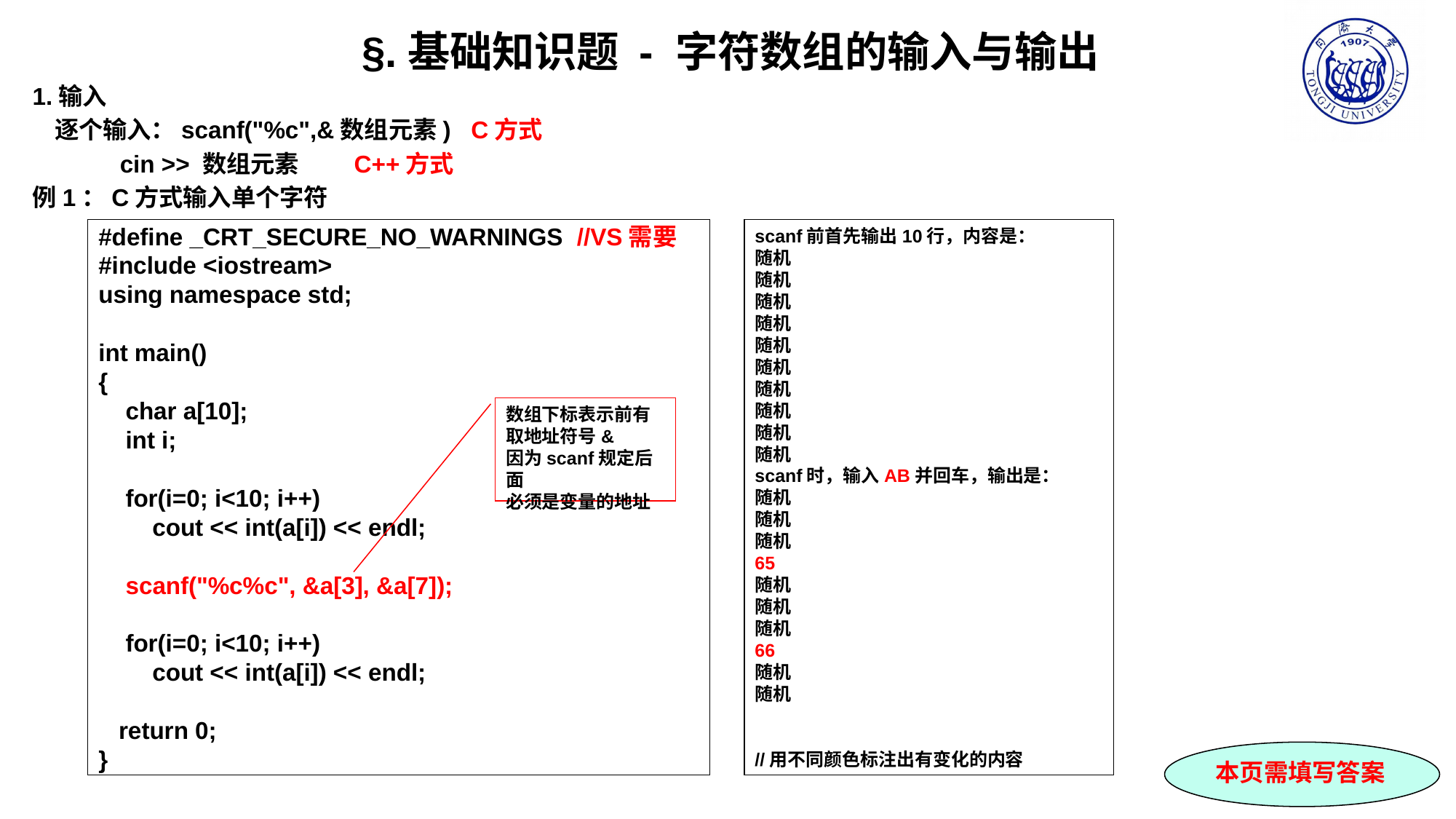

§.基础知识题 - 字符数组的输入与输出
1.输入
   逐个输入：scanf("%c",&数组元素)   C方式
             cin >> 数组元素         C++方式
例1：C方式输入单个字符
#define _CRT_SECURE_NO_WARNINGS  //VS需要
#include <iostream>
using namespace std;

int main()
{
    char a[10];
    int i;

    for(i=0; i<10; i++)
        cout << int(a[i]) << endl;

    scanf("%c%c", &a[3], &a[7]);

    for(i=0; i<10; i++)
        cout << int(a[i]) << endl;

   return 0;
}
scanf前首先输出10行，内容是：
随机
随机
随机
随机
随机
随机
随机
随机
随机
随机
scanf时，输入AB并回车，输出是：
随机
随机
随机
65
随机
随机
随机
66
随机
随机

//用不同颜色标注出有变化的内容
数组下标表示前有
取地址符号&
因为scanf规定后面
必须是变量的地址
本页需填写答案